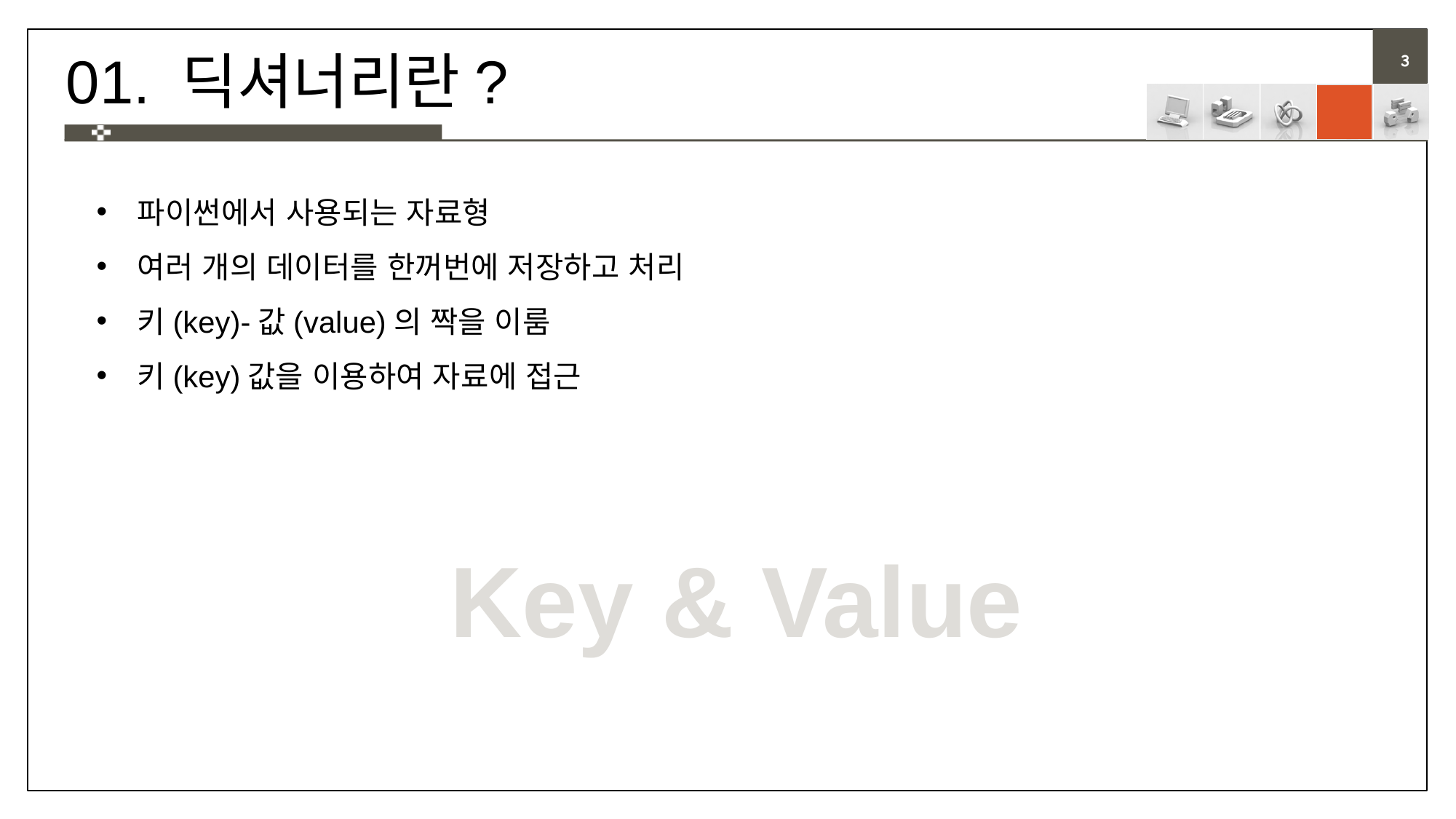

# 01. 딕셔너리란?
파이썬에서 사용되는 자료형
여러 개의 데이터를 한꺼번에 저장하고 처리
키(key)-값(value)의 짝을 이룸
키(key)값을 이용하여 자료에 접근
Key & Value